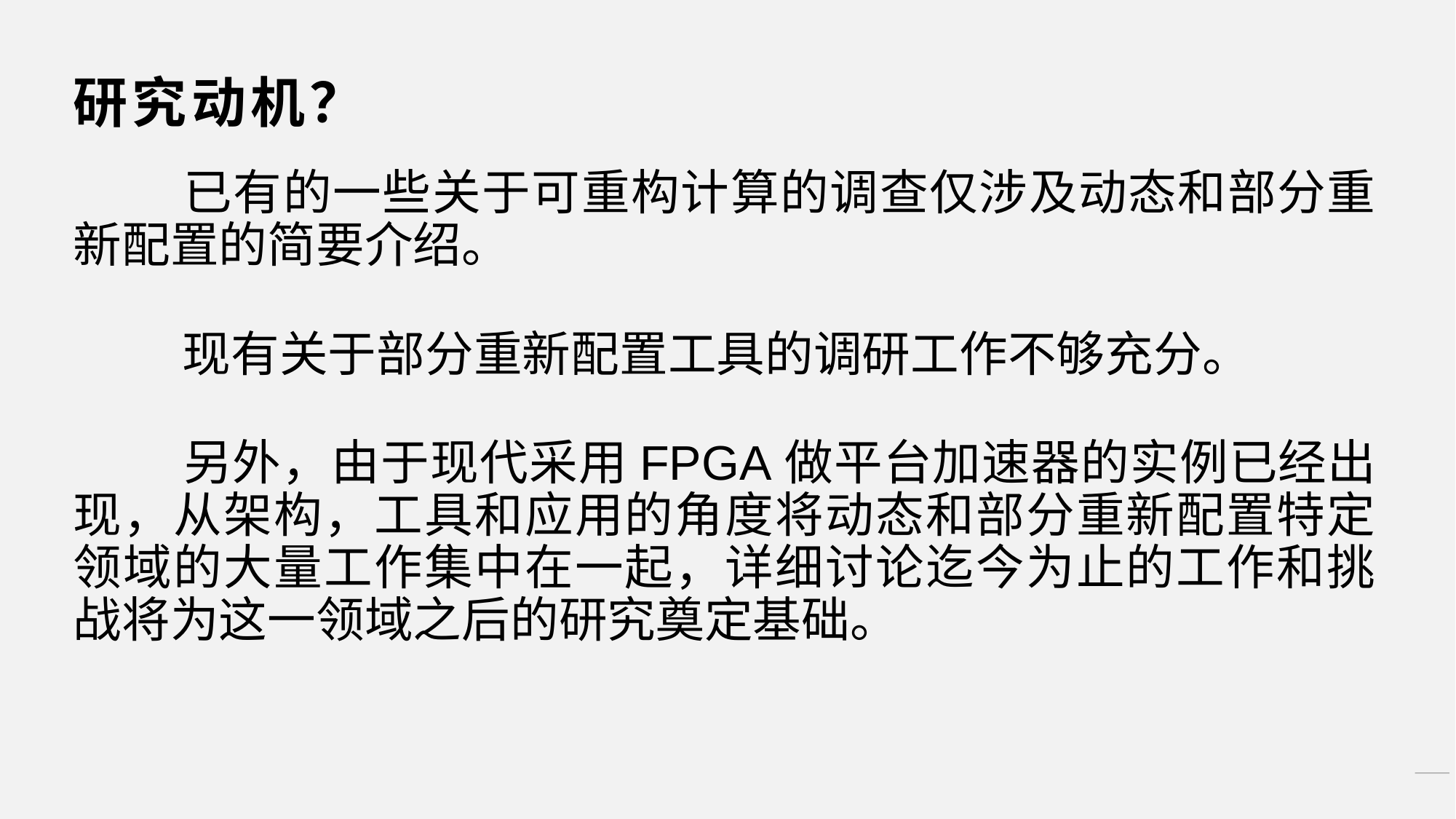

研究动机？
	已有的一些关于可重构计算的调查仅涉及动态和部分重新配置的简要介绍。
	现有关于部分重新配置工具的调研工作不够充分。
	另外，由于现代采用FPGA做平台加速器的实例已经出现，从架构，工具和应用的角度将动态和部分重新配置特定领域的大量工作集中在一起，详细讨论迄今为止的工作和挑战将为这一领域之后的研究奠定基础。